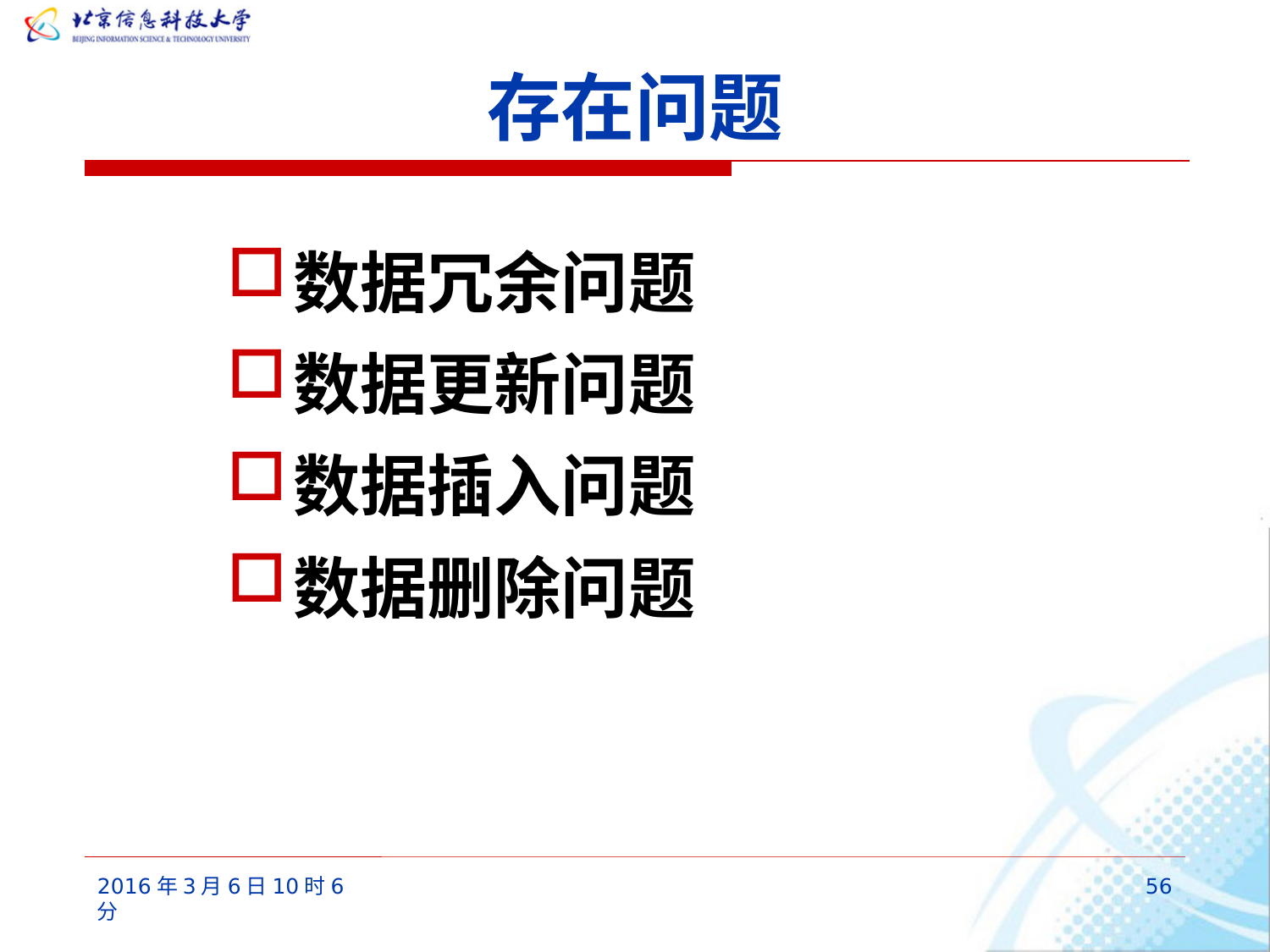

# 存在问题
数据冗余问题
数据更新问题
数据插入问题
数据删除问题
2016年3月6日10时6分
56